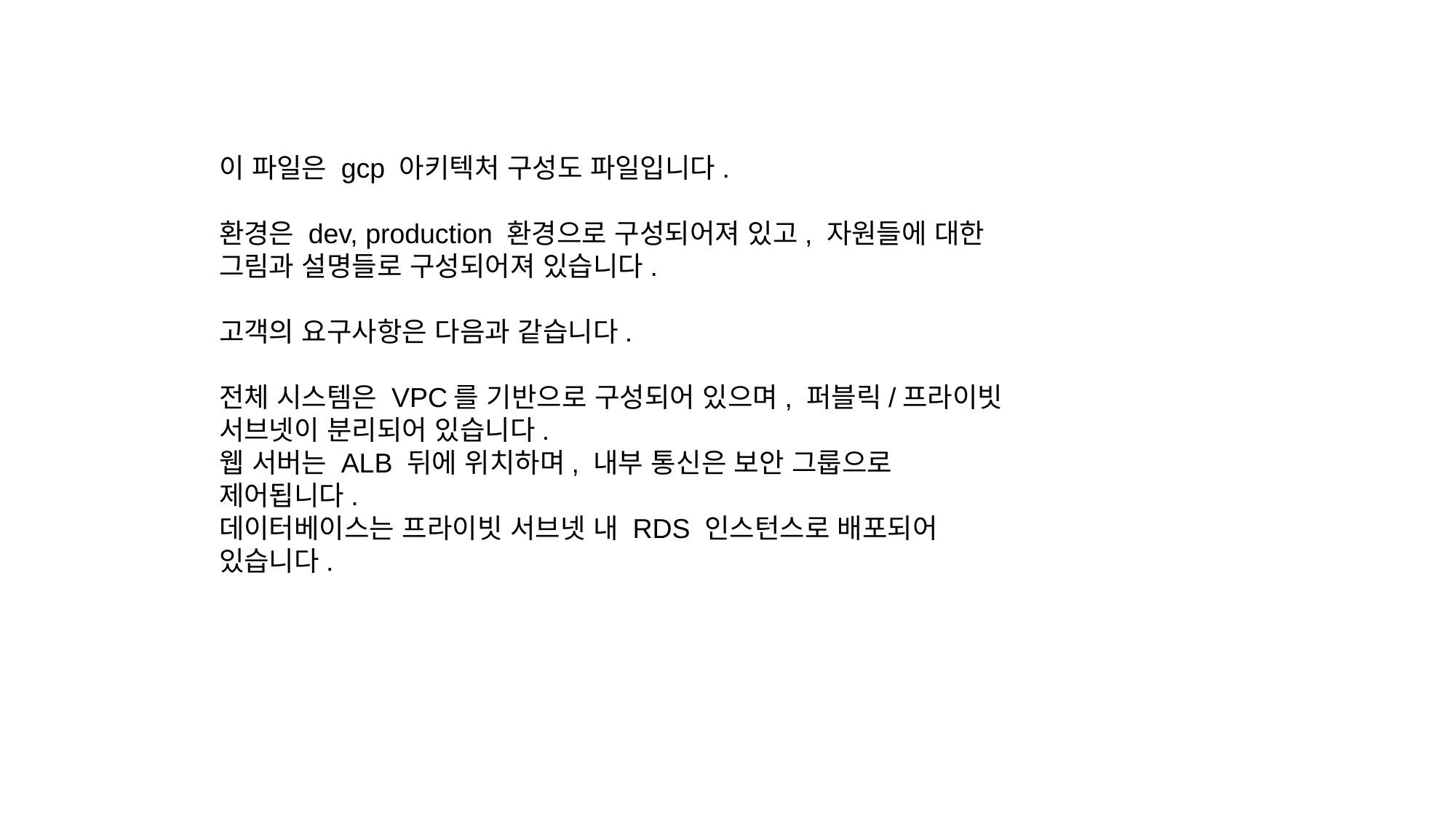

이 파일은 gcp 아키텍처 구성도 파일입니다.

환경은 dev, production 환경으로 구성되어져 있고, 자원들에 대한 그림과 설명들로 구성되어져 있습니다.

고객의 요구사항은 다음과 같습니다.

전체 시스템은 VPC를 기반으로 구성되어 있으며, 퍼블릭/프라이빗 서브넷이 분리되어 있습니다.
웹 서버는 ALB 뒤에 위치하며, 내부 통신은 보안 그룹으로 제어됩니다.
데이터베이스는 프라이빗 서브넷 내 RDS 인스턴스로 배포되어 있습니다.